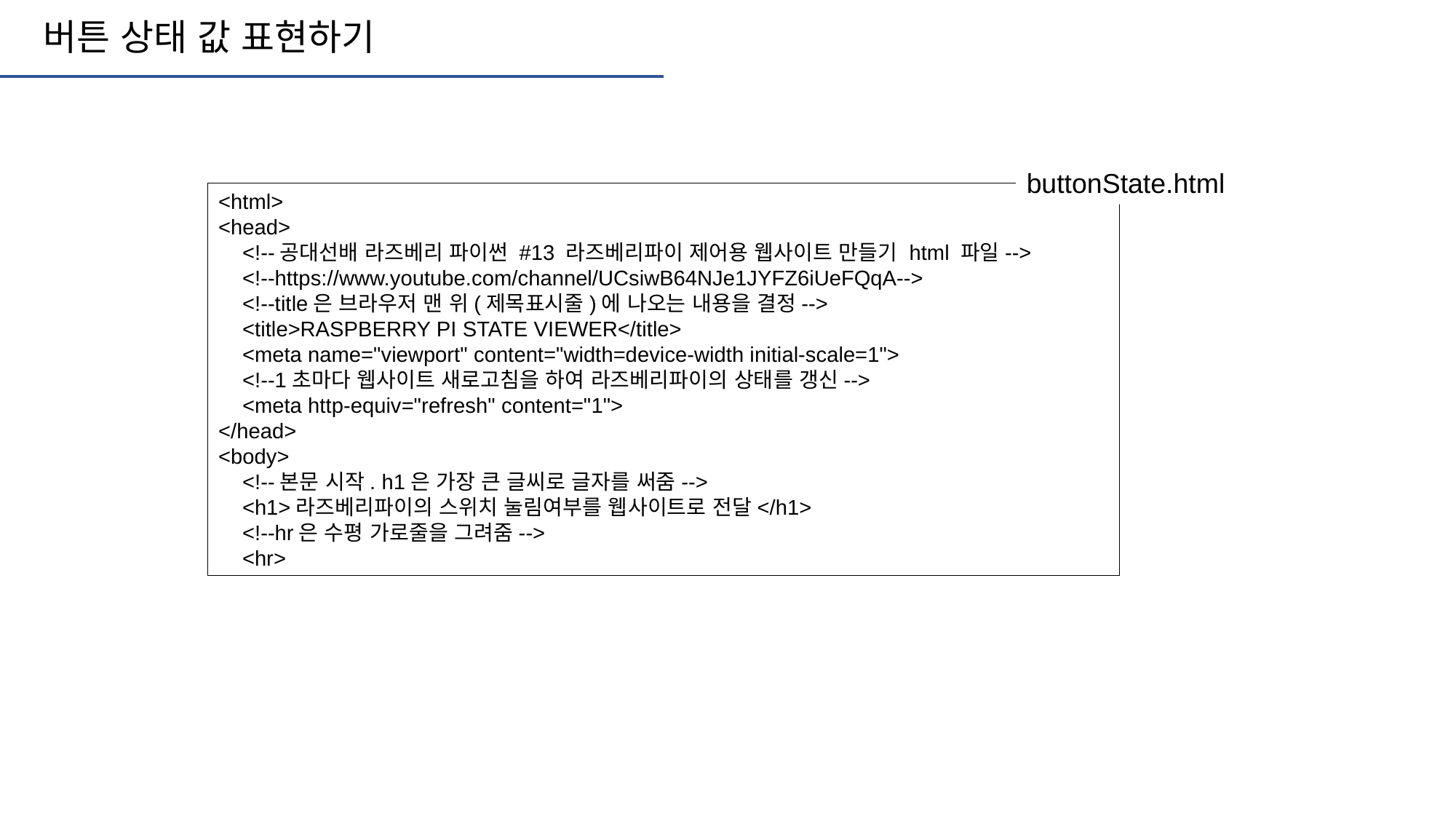

버튼 상태 값 표현하기
buttonState.html
<html>
<head>
    <!--공대선배 라즈베리 파이썬 #13 라즈베리파이 제어용 웹사이트 만들기 html 파일-->
    <!--https://www.youtube.com/channel/UCsiwB64NJe1JYFZ6iUeFQqA-->
    <!--title은 브라우저 맨 위(제목표시줄)에 나오는 내용을 결정-->
    <title>RASPBERRY PI STATE VIEWER</title>
    <meta name="viewport" content="width=device-width initial-scale=1">
    <!--1초마다 웹사이트 새로고침을 하여 라즈베리파이의 상태를 갱신-->
    <meta http-equiv="refresh" content="1">
</head>
<body>
    <!--본문 시작. h1은 가장 큰 글씨로 글자를 써줌-->
    <h1>라즈베리파이의 스위치 눌림여부를 웹사이트로 전달</h1>
    <!--hr은 수평 가로줄을 그려줌-->
    <hr>